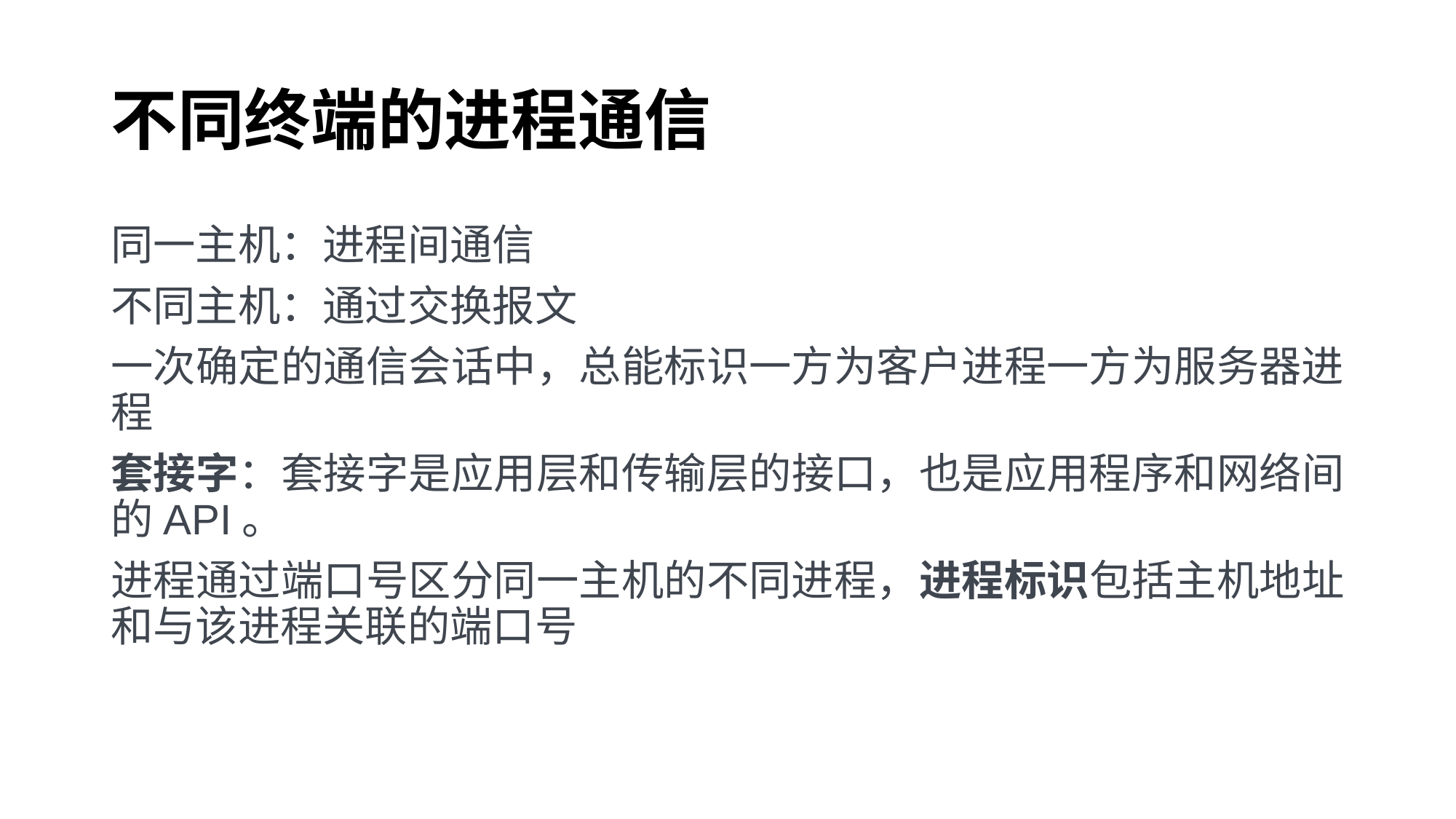

# 不同终端的进程通信
同一主机：进程间通信
不同主机：通过交换报文
一次确定的通信会话中，总能标识一方为客户进程一方为服务器进程
套接字：套接字是应用层和传输层的接口，也是应用程序和网络间的API。
进程通过端口号区分同一主机的不同进程，进程标识包括主机地址和与该进程关联的端口号